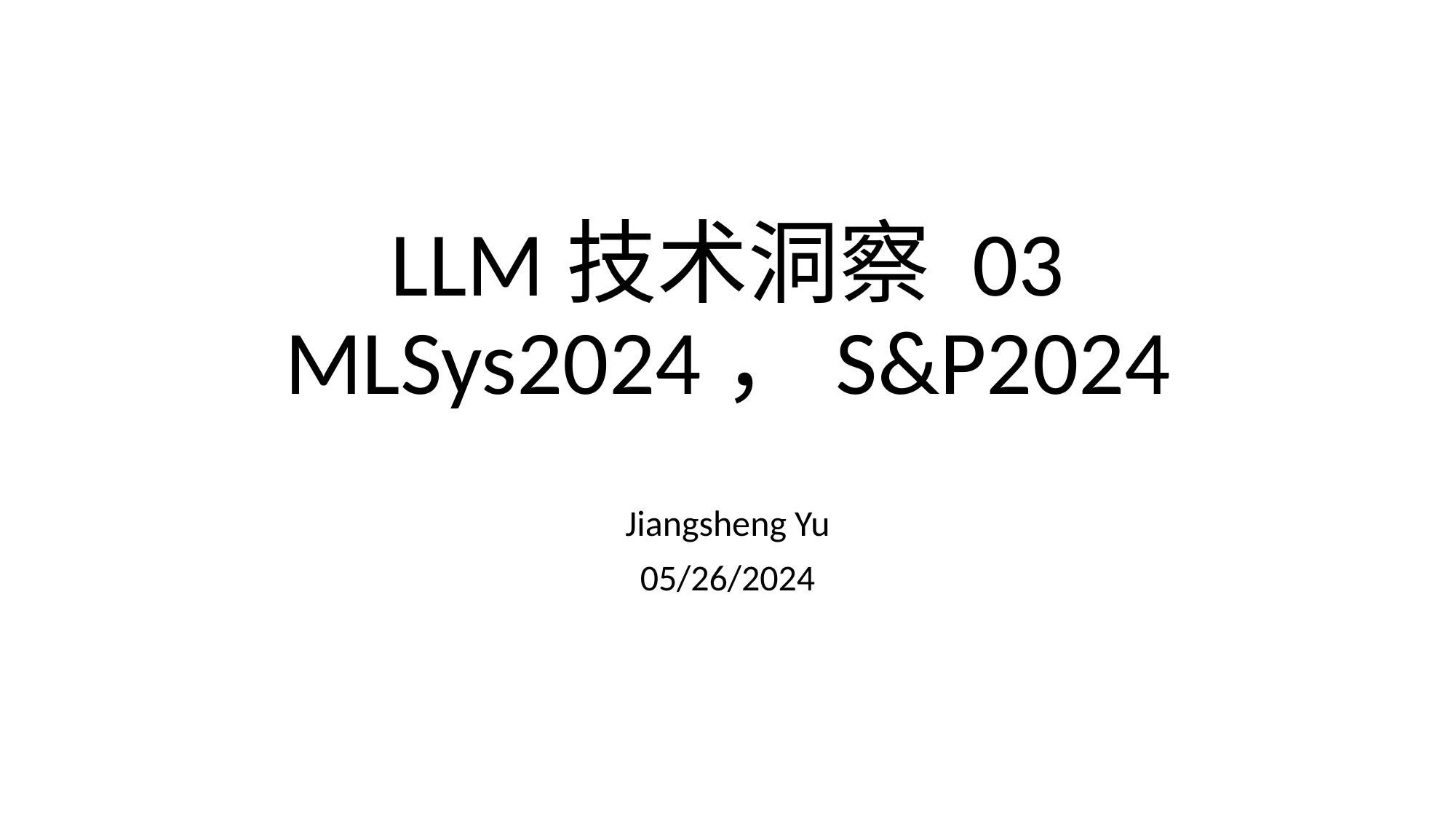

# LLM技术洞察 03 MLSys2024，S&P2024
Jiangsheng Yu
05/26/2024